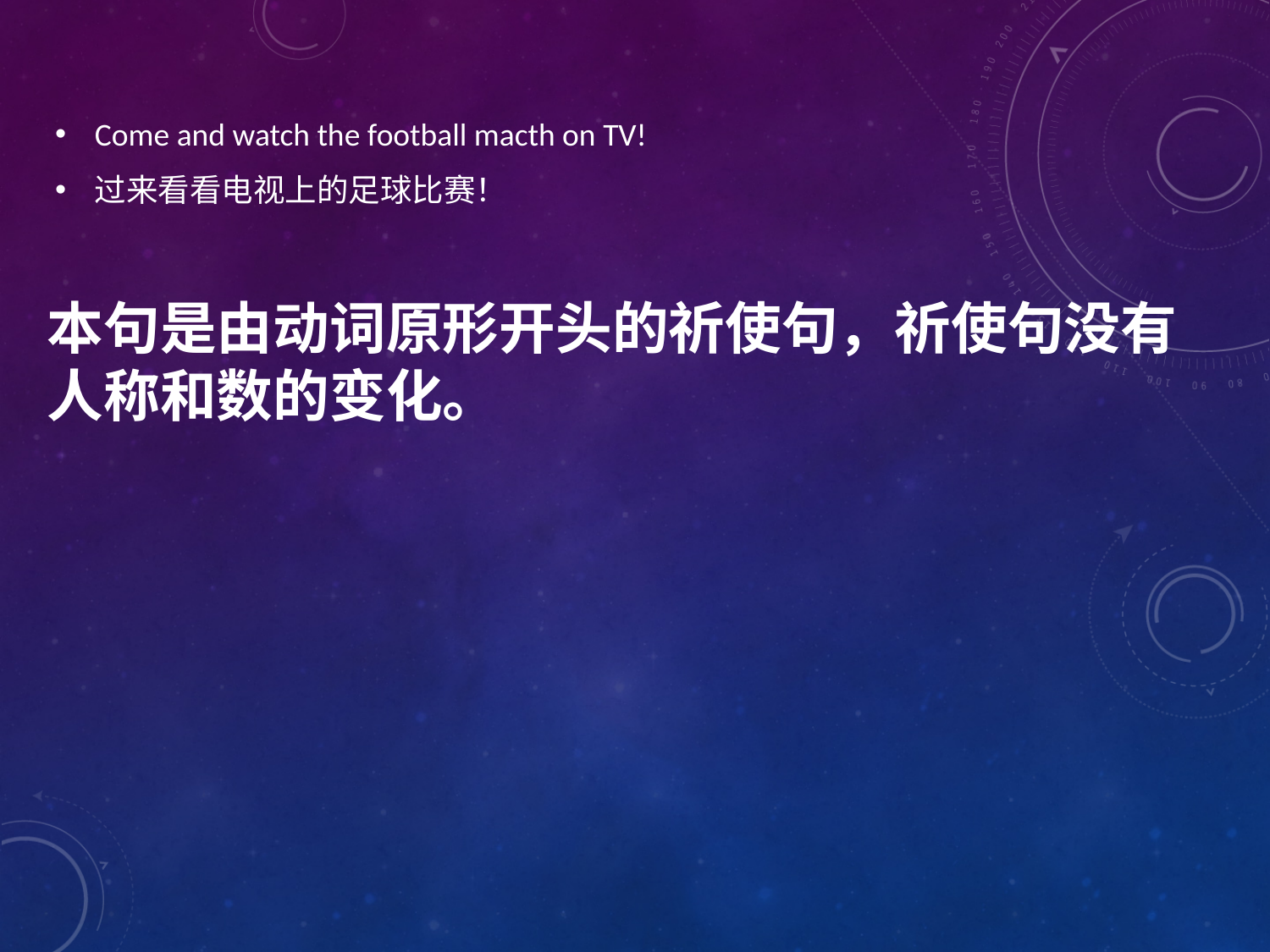

Come and watch the football macth on TV!
过来看看电视上的足球比赛！
本句是由动词原形开头的祈使句，祈使句没有人称和数的变化。